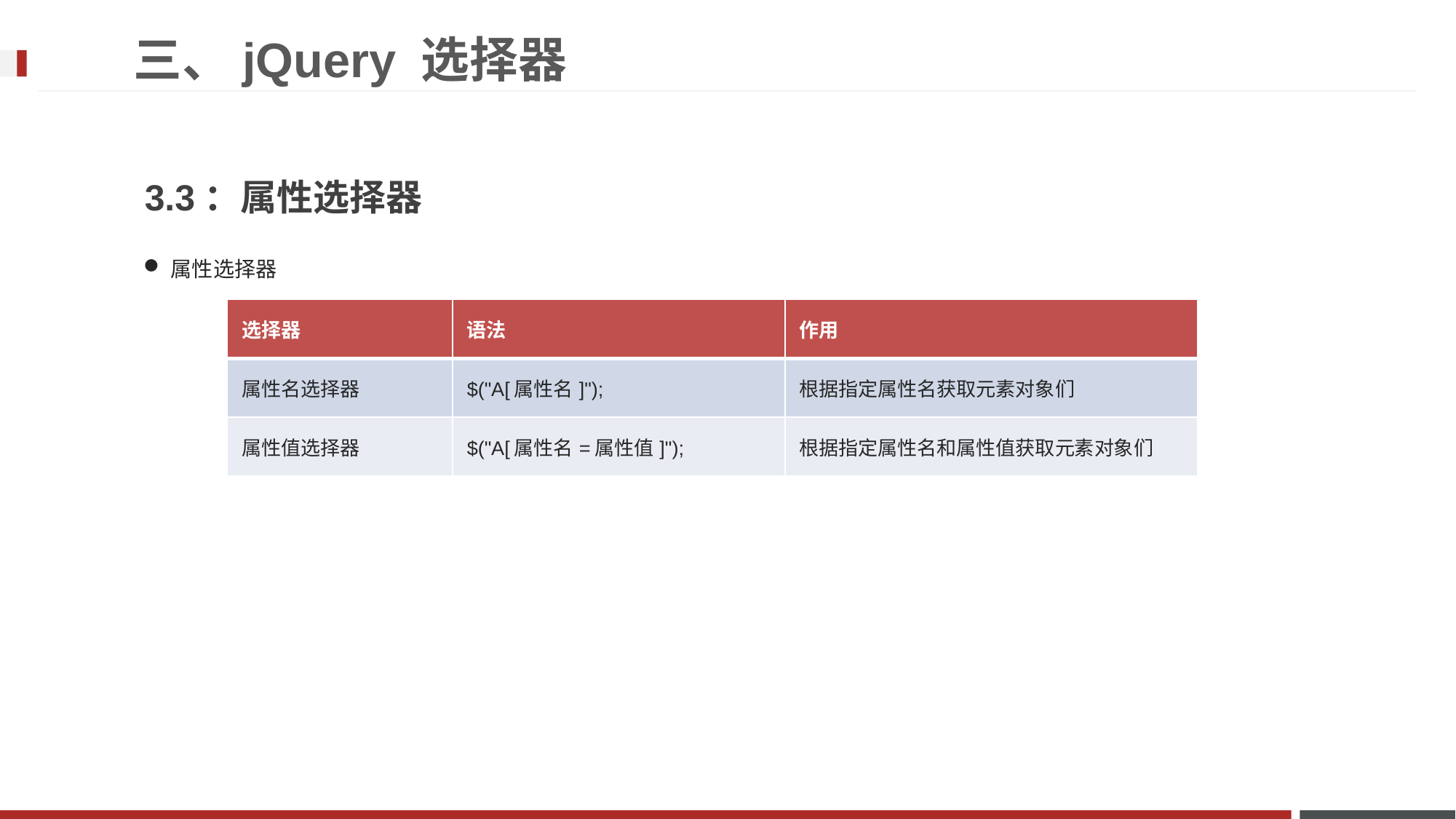

三、jQuery 选择器
3.3：属性选择器
属性选择器
| 选择器 | 语法 | 作用 |
| --- | --- | --- |
| 属性名选择器 | $("A[属性名]"); | 根据指定属性名获取元素对象们 |
| 属性值选择器 | $("A[属性名=属性值]"); | 根据指定属性名和属性值获取元素对象们 |